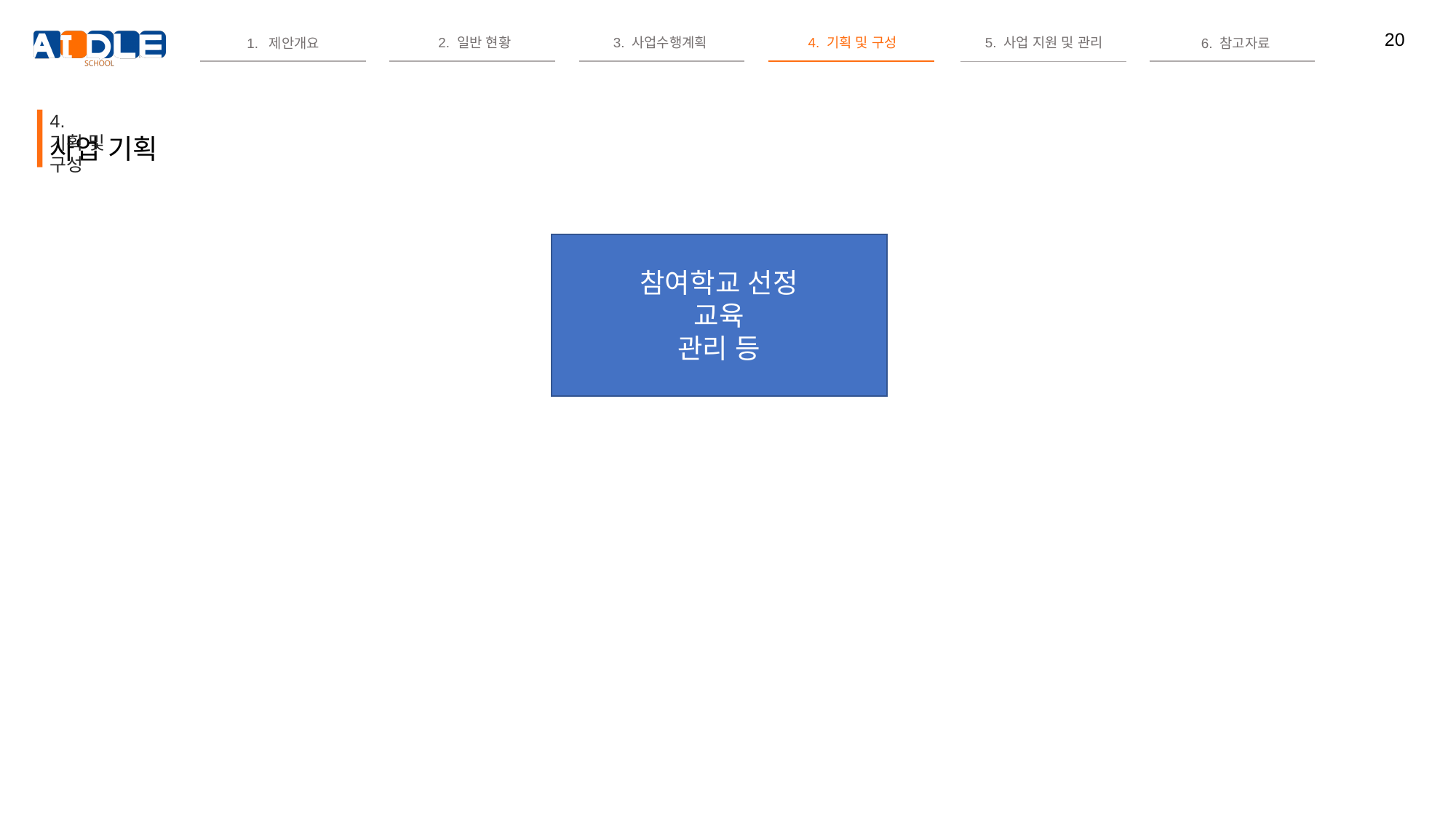

4. 기획 및 구성
사업 기획
참여학교 선정
교육
관리 등